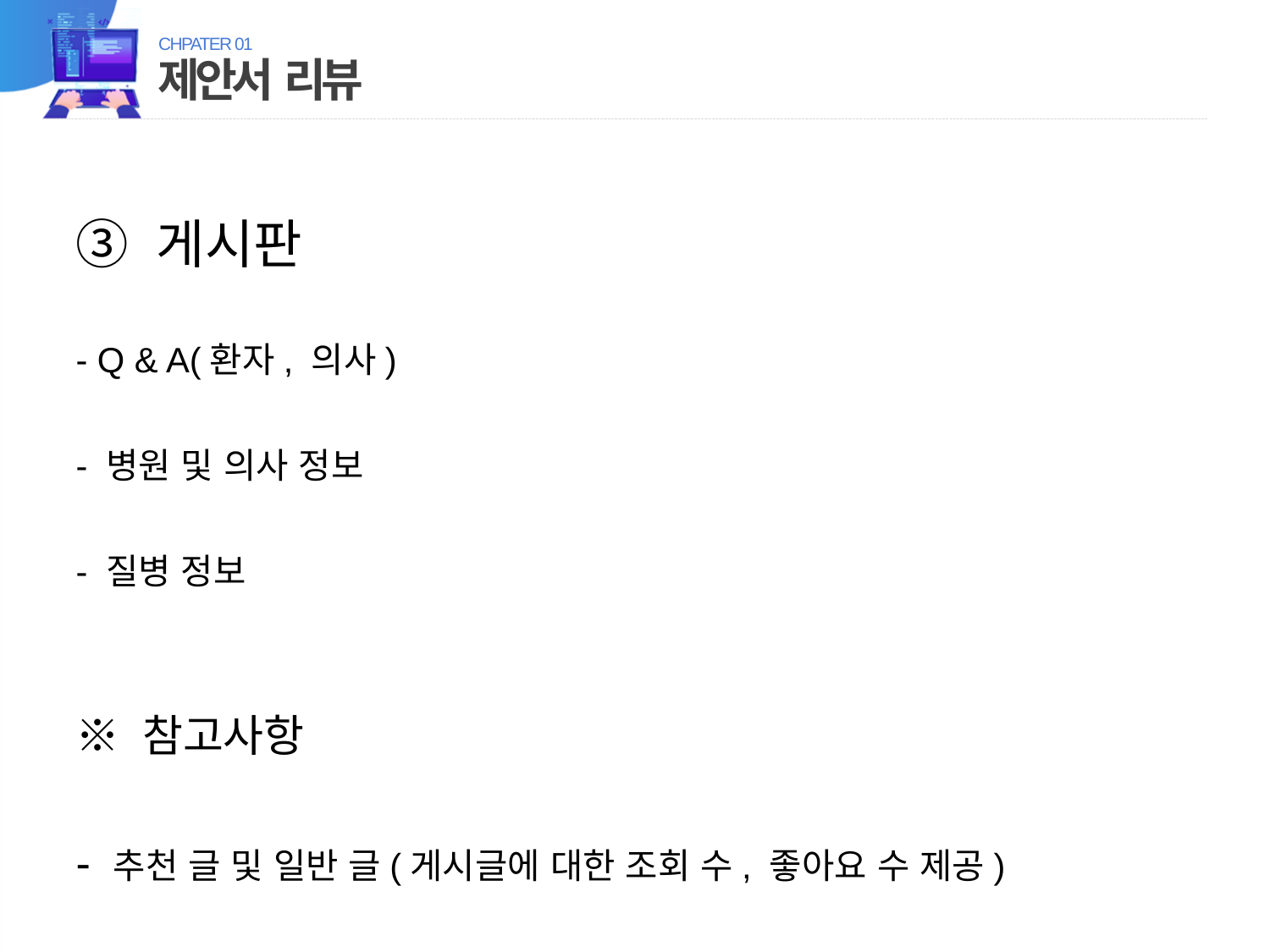

CHPATER 01
# 제안서  리뷰
③ 게시판

- Q & A(환자, 의사)

- 병원 및 의사 정보

- 질병 정보

※ 참고사항

- 추천 글 및 일반 글(게시글에 대한 조회 수, 좋아요 수 제공)